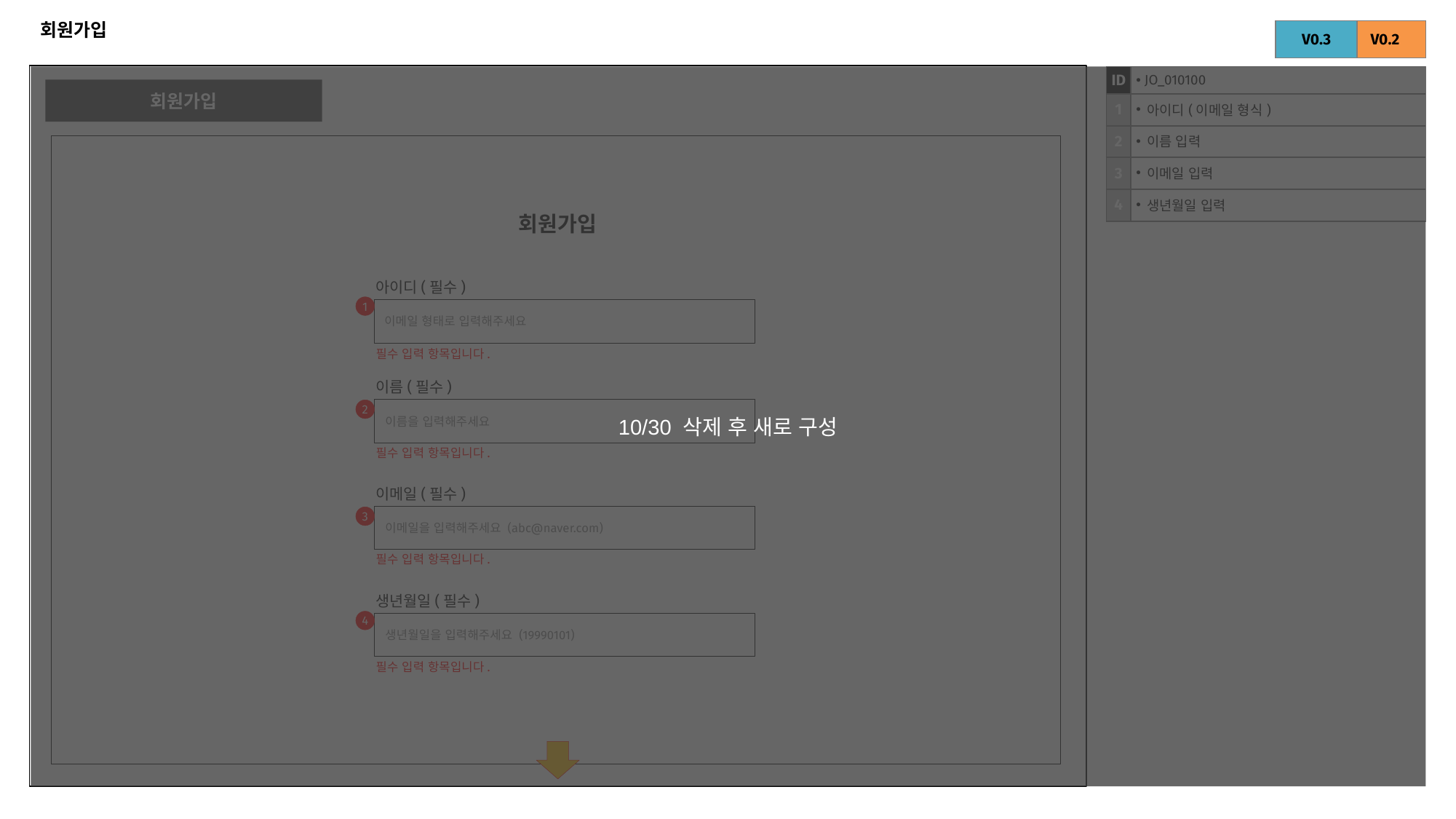

# 회원가입
| V0.3 |
| --- |
| V0.2 |
| --- |

10/30 삭제 후 새로 구성
| ID | JO\_010100 |
| --- | --- |
| 1 | 아이디(이메일 형식) |
| 2 | 이름 입력 |
| 3 | 이메일 입력 |
| 4 | 생년월일 입력 |
회원가입

회원가입
아이디(필수)
1
 이메일 형태로 입력해주세요
필수 입력 항목입니다.
이름(필수)
 이름을 입력해주세요
2
필수 입력 항목입니다.
이메일(필수)
 이메일을 입력해주세요 (abc@naver.com)
3
필수 입력 항목입니다.
생년월일(필수)
4
 생년월일을 입력해주세요 (19990101)
필수 입력 항목입니다.